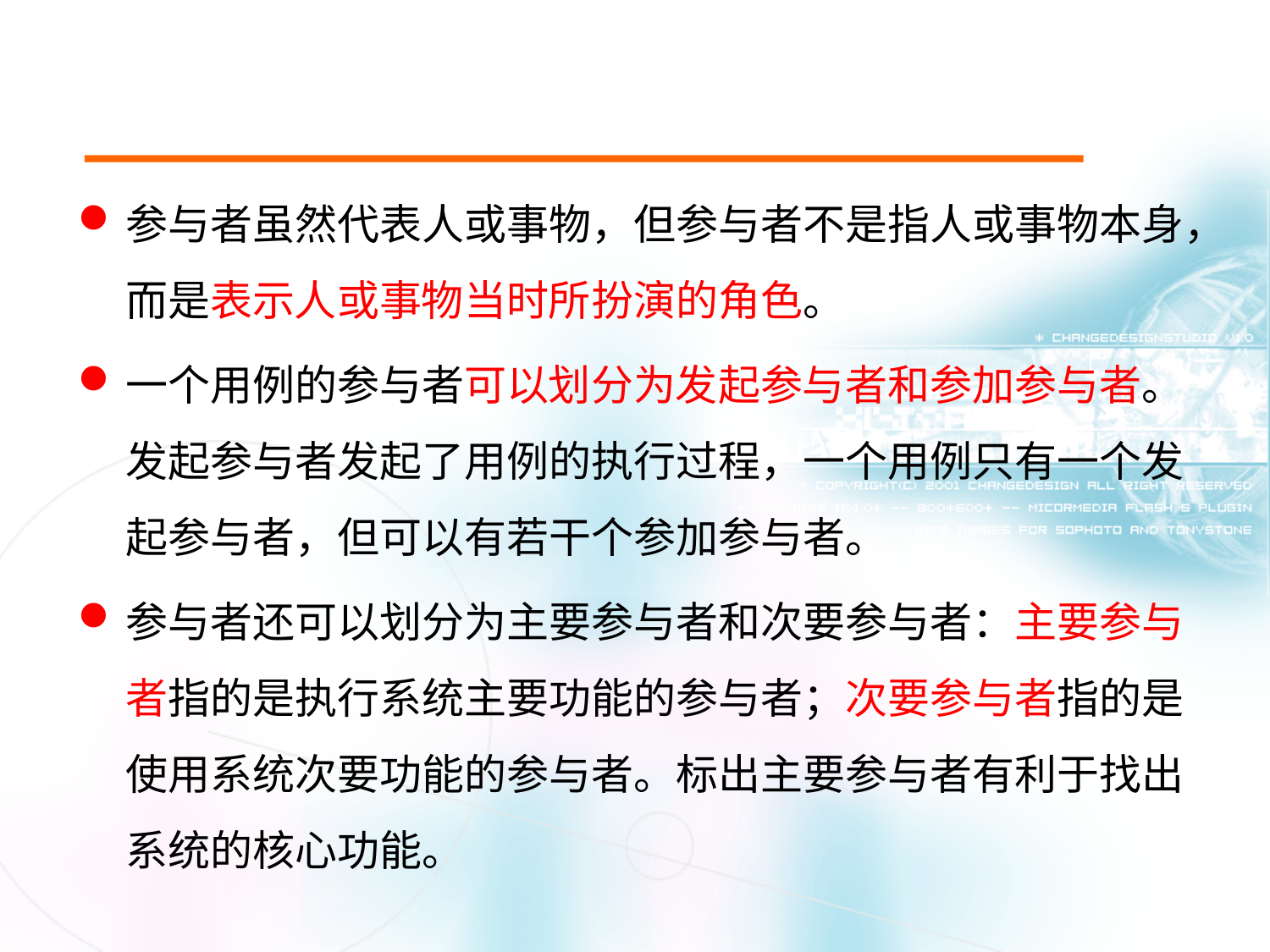

参与者虽然代表人或事物，但参与者不是指人或事物本身，而是表示人或事物当时所扮演的角色。
一个用例的参与者可以划分为发起参与者和参加参与者。发起参与者发起了用例的执行过程，一个用例只有一个发起参与者，但可以有若干个参加参与者。
参与者还可以划分为主要参与者和次要参与者：主要参与者指的是执行系统主要功能的参与者；次要参与者指的是使用系统次要功能的参与者。标出主要参与者有利于找出系统的核心功能。